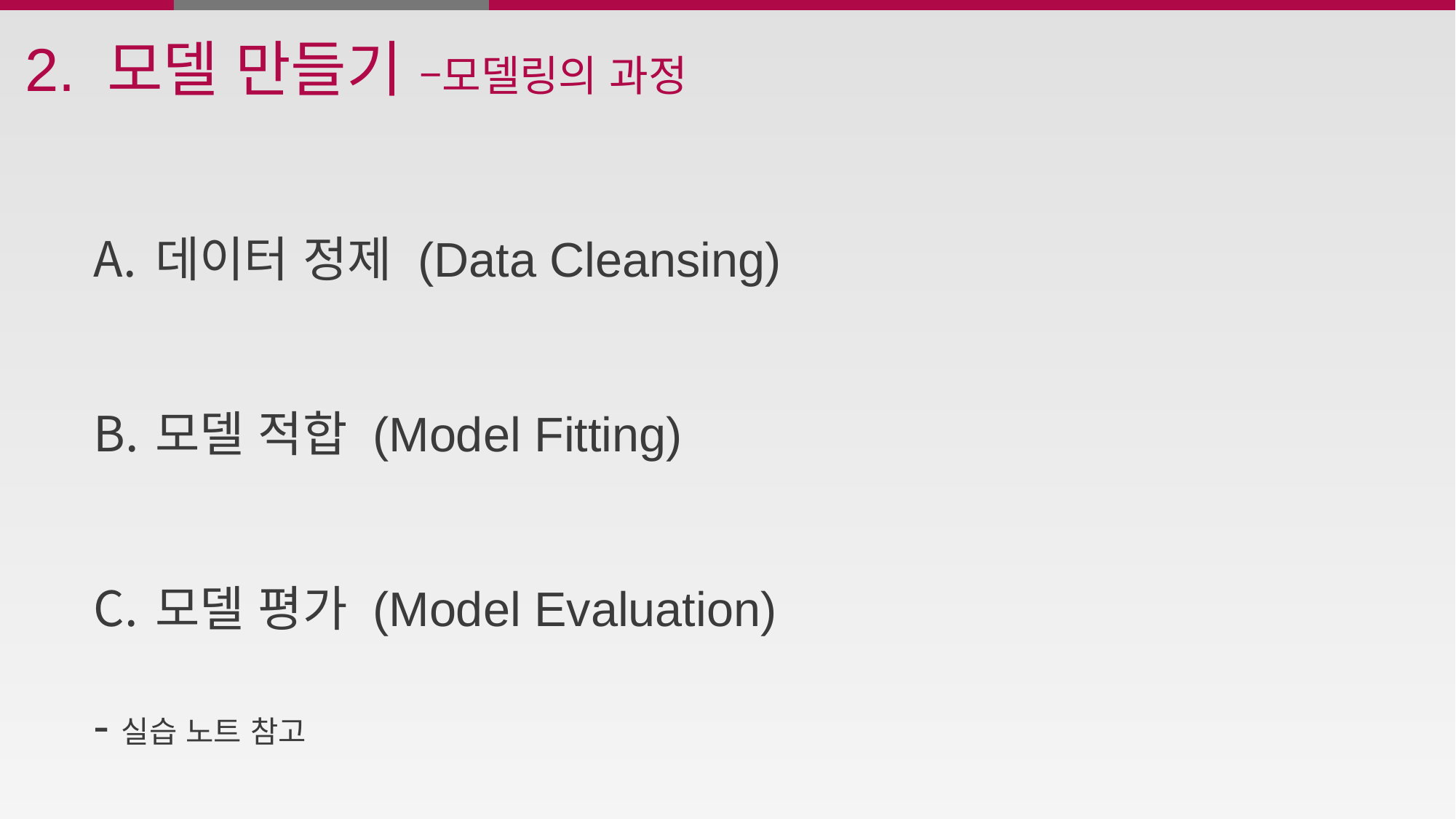

# 2. 모델 만들기 –모델링의 과정

데이터 정제 (Data Cleansing)

모델 적합 (Model Fitting)

모델 평가 (Model Evaluation)

-실습 노트 참고